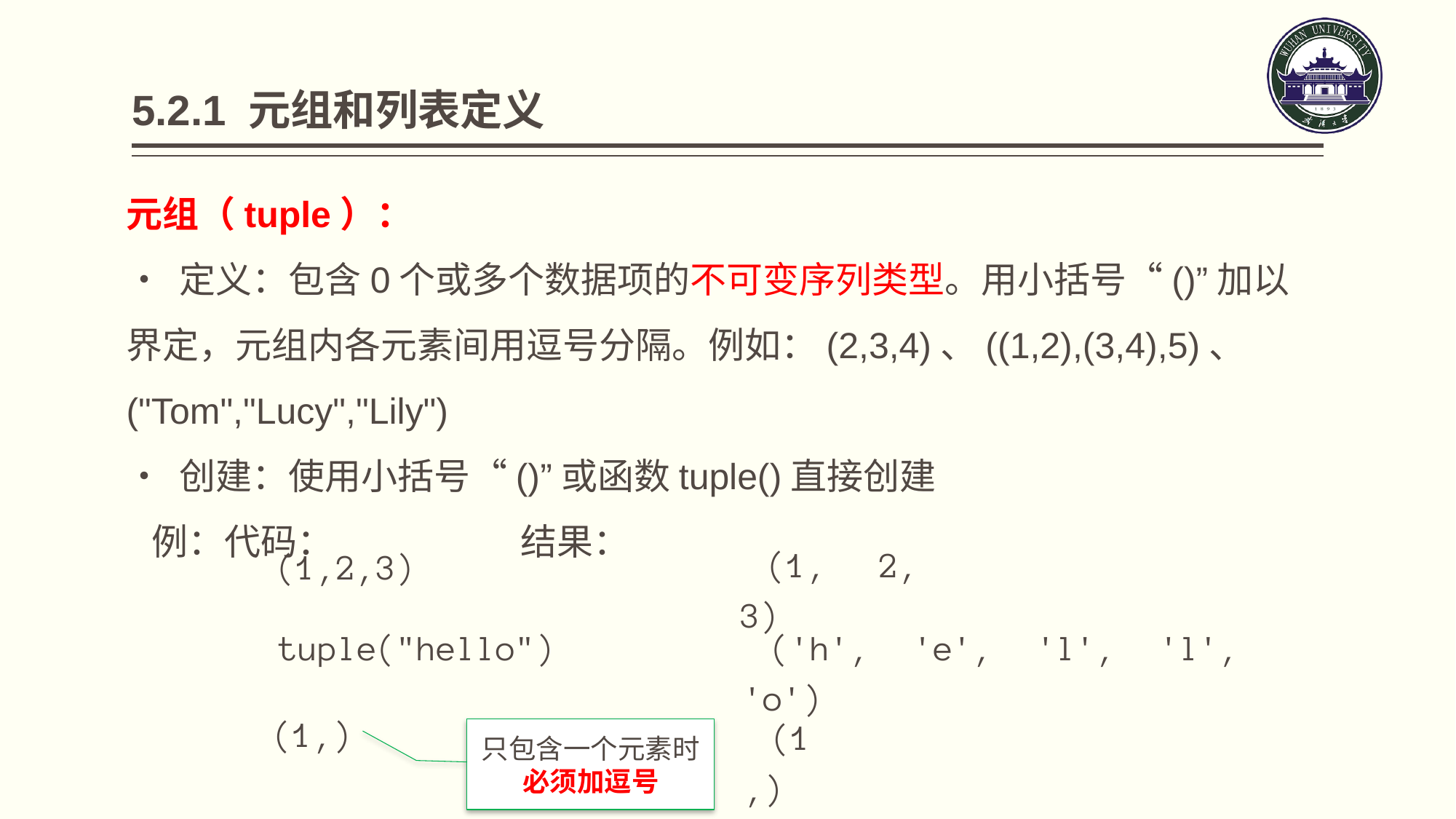

# 5.2.1 元组和列表定义
元组（tuple）：
• 定义：包含0个或多个数据项的不可变序列类型。用小括号“()”加以界定，元组内各元素间用逗号分隔。例如：(2,3,4)、((1,2),(3,4),5)、("Tom","Lucy","Lily")
• 创建：使用小括号“()”或函数tuple()直接创建
  例：代码：                       结果：

(1, 2, 3)
(1,2,3)
('h', 'e', 'l', 'l', 'o')
tuple("hello")
(1,)
(1,)
只包含一个元素时必须加逗号